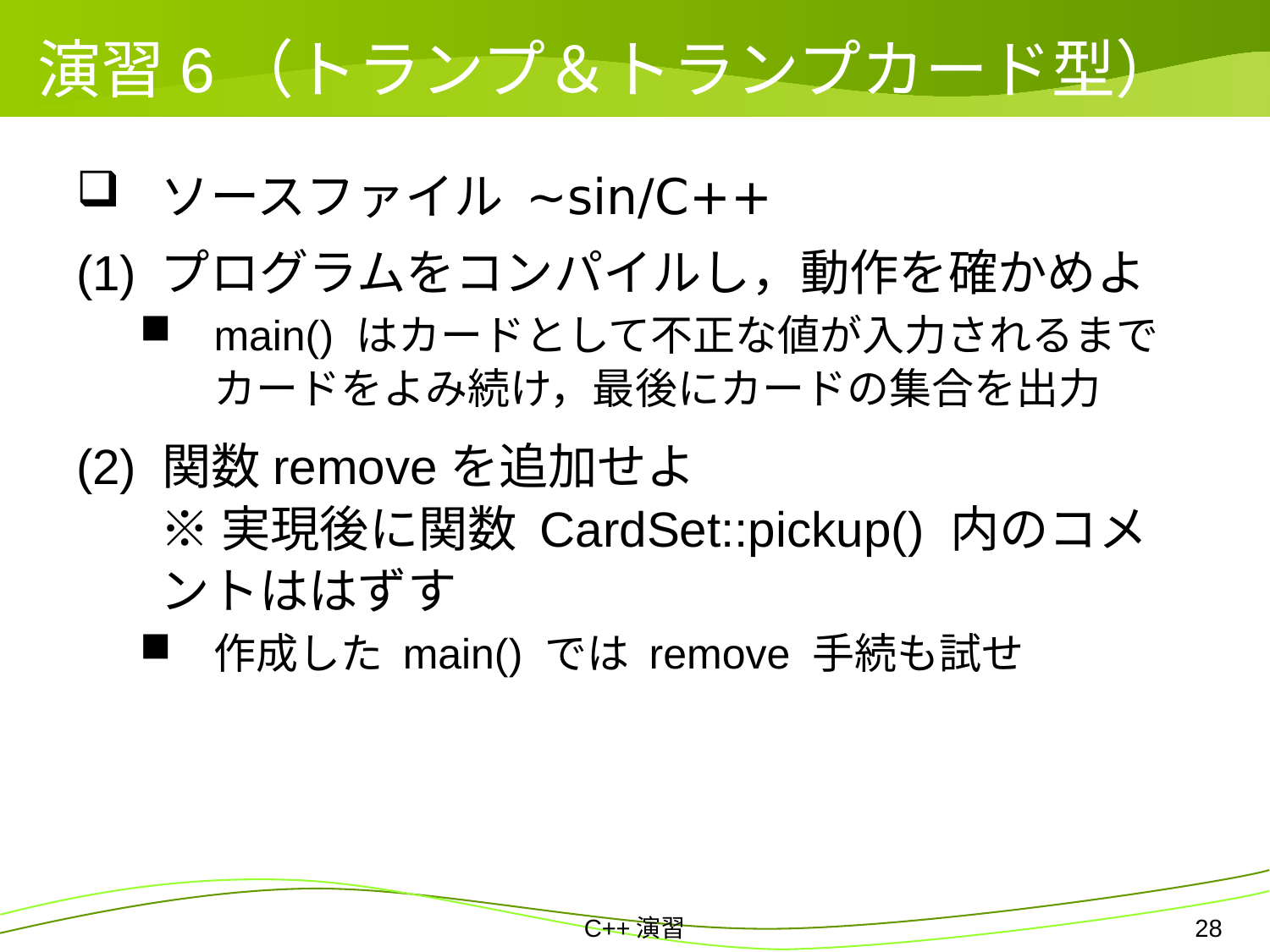

# 演習6（トランプ＆トランプカード型）
ソースファイル ~sin/C++
プログラムをコンパイルし，動作を確かめよ
main() はカードとして不正な値が入力されるまでカードをよみ続け，最後にカードの集合を出力
(2) 関数removeを追加せよ
※ 実現後に関数 CardSet::pickup() 内のコメントははずす
作成した main() では remove 手続も試せ
C++演習
28